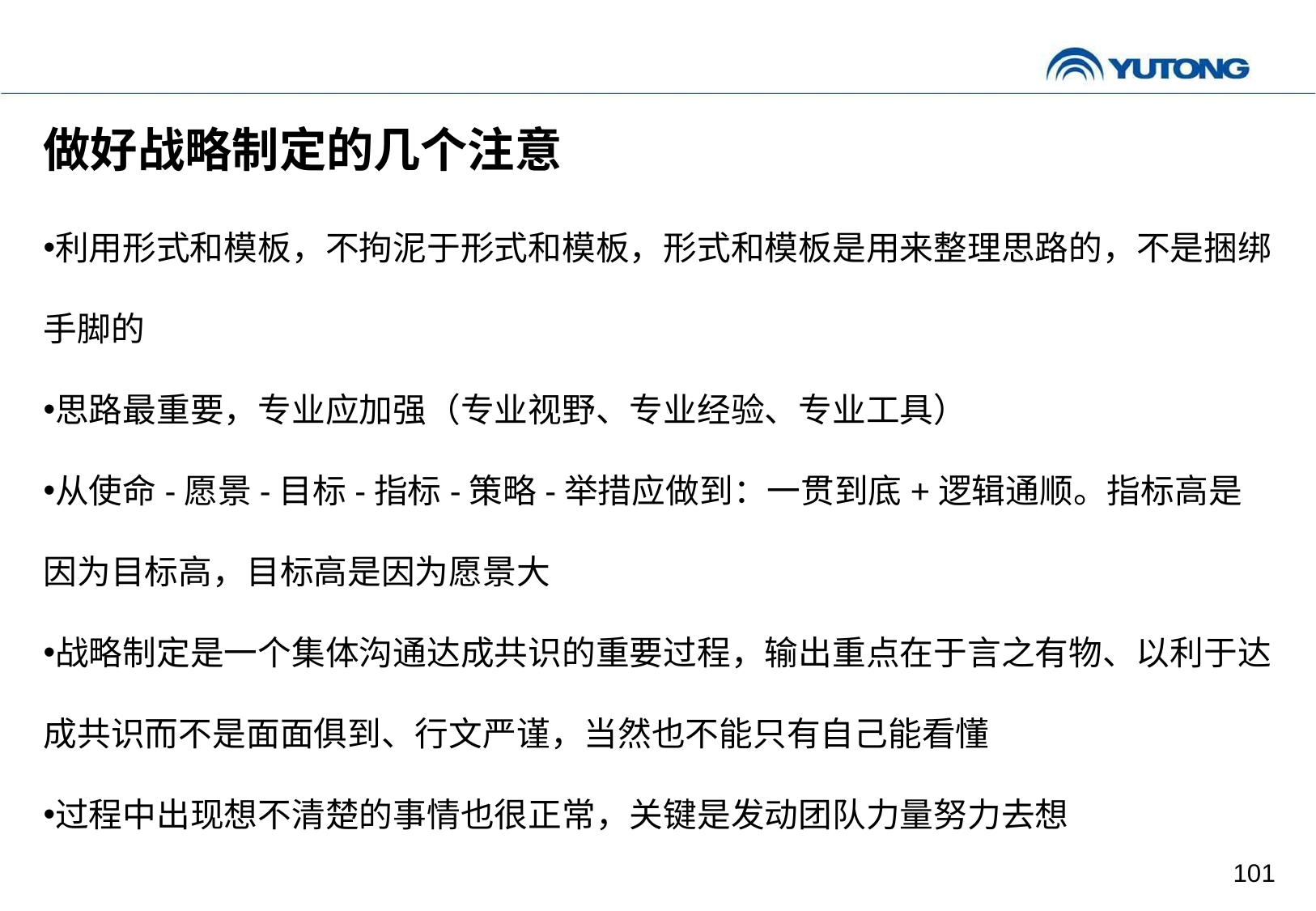

做好战略制定的几个注意
利用形式和模板，不拘泥于形式和模板，形式和模板是用来整理思路的，不是捆绑手脚的
思路最重要，专业应加强（专业视野、专业经验、专业工具）
从使命-愿景-目标-指标-策略-举措应做到：一贯到底+逻辑通顺。指标高是因为目标高，目标高是因为愿景大
战略制定是一个集体沟通达成共识的重要过程，输出重点在于言之有物、以利于达成共识而不是面面俱到、行文严谨，当然也不能只有自己能看懂
过程中出现想不清楚的事情也很正常，关键是发动团队力量努力去想
101